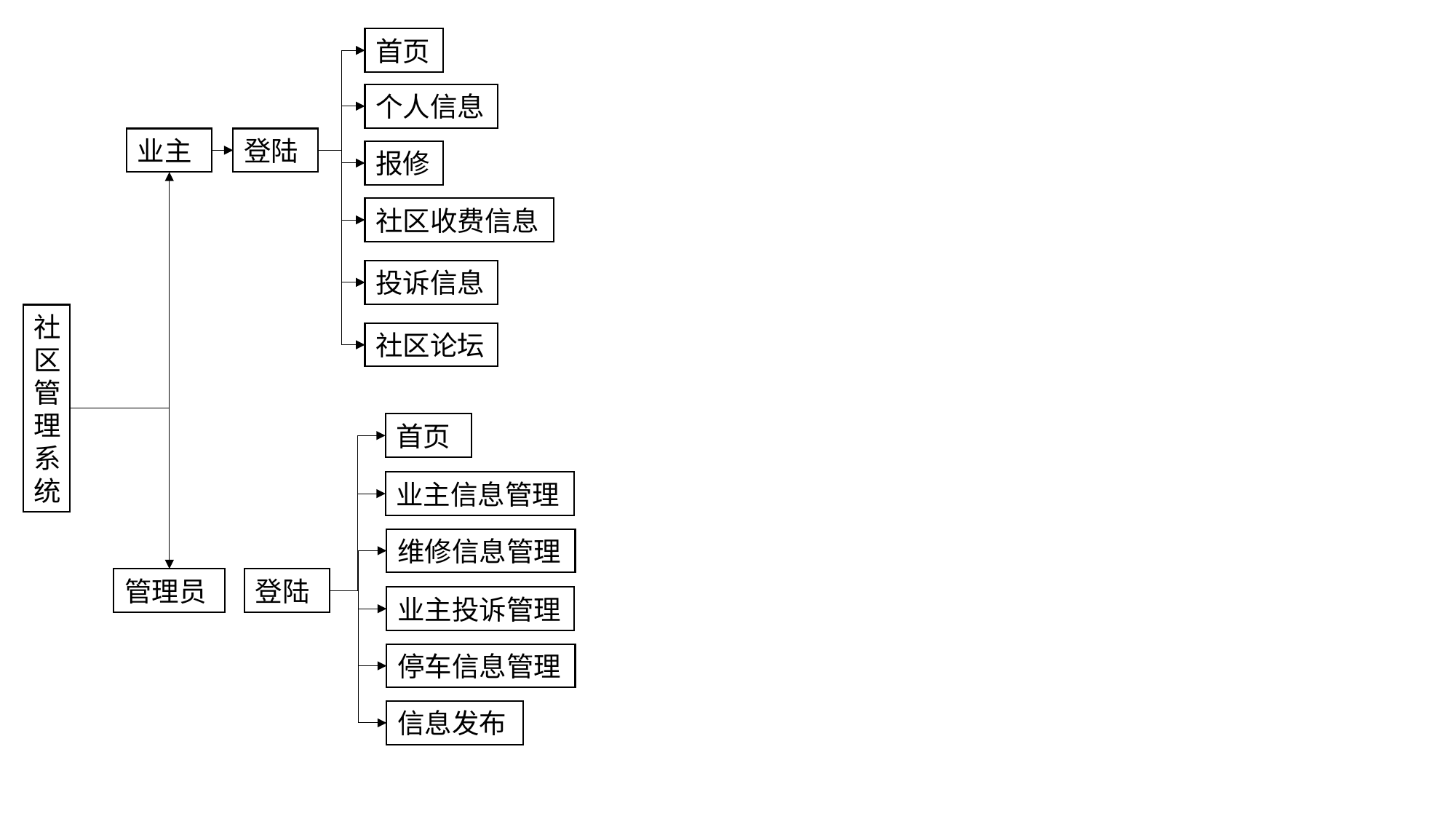

首页
个人信息
业主
登陆
报修
社区收费信息
投诉信息
社区管理系统
社区论坛
首页
业主信息管理
维修信息管理
管理员
登陆
业主投诉管理
停车信息管理
信息发布